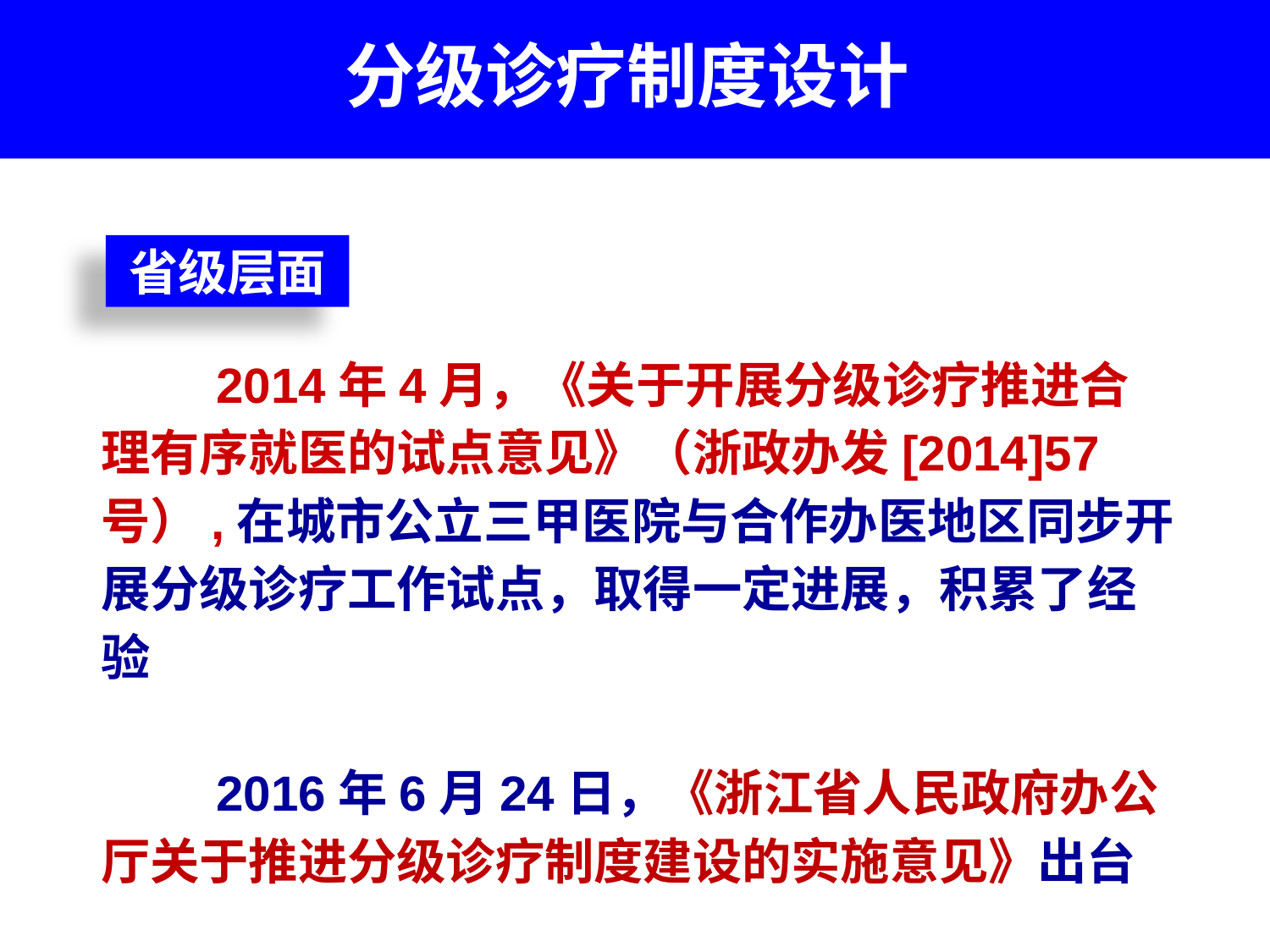

分级诊疗制度设计
省级层面
             2014年4月，《关于开展分级诊疗推进合理有序就医的试点意见》（浙政办发[2014]57号）,在城市公立三甲医院与合作办医地区同步开展分级诊疗工作试点，取得一定进展，积累了经验

             2016年6月24日，《浙江省人民政府办公厅关于推进分级诊疗制度建设的实施意见》出台